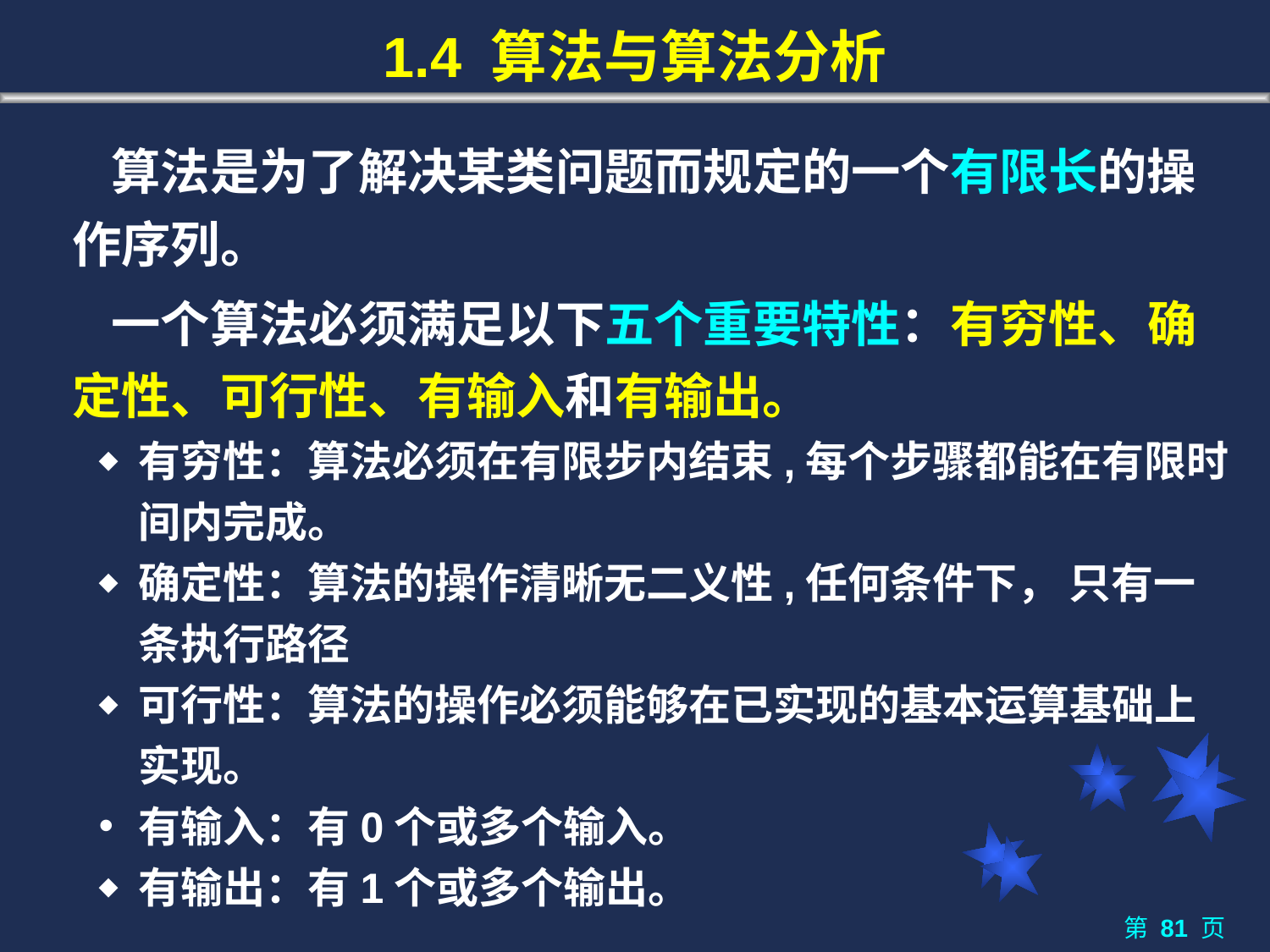

# 1.4 算法与算法分析
	  算法是为了解决某类问题而规定的一个有限长的操作序列。
	  一个算法必须满足以下五个重要特性：有穷性、确定性、可行性、有输入和有输出。
有穷性：算法必须在有限步内结束,每个步骤都能在有限时间内完成。
确定性：算法的操作清晰无二义性,任何条件下， 只有一条执行路径
可行性：算法的操作必须能够在已实现的基本运算基础上实现。
有输入：有0个或多个输入。
有输出：有1个或多个输出。
第 81 页